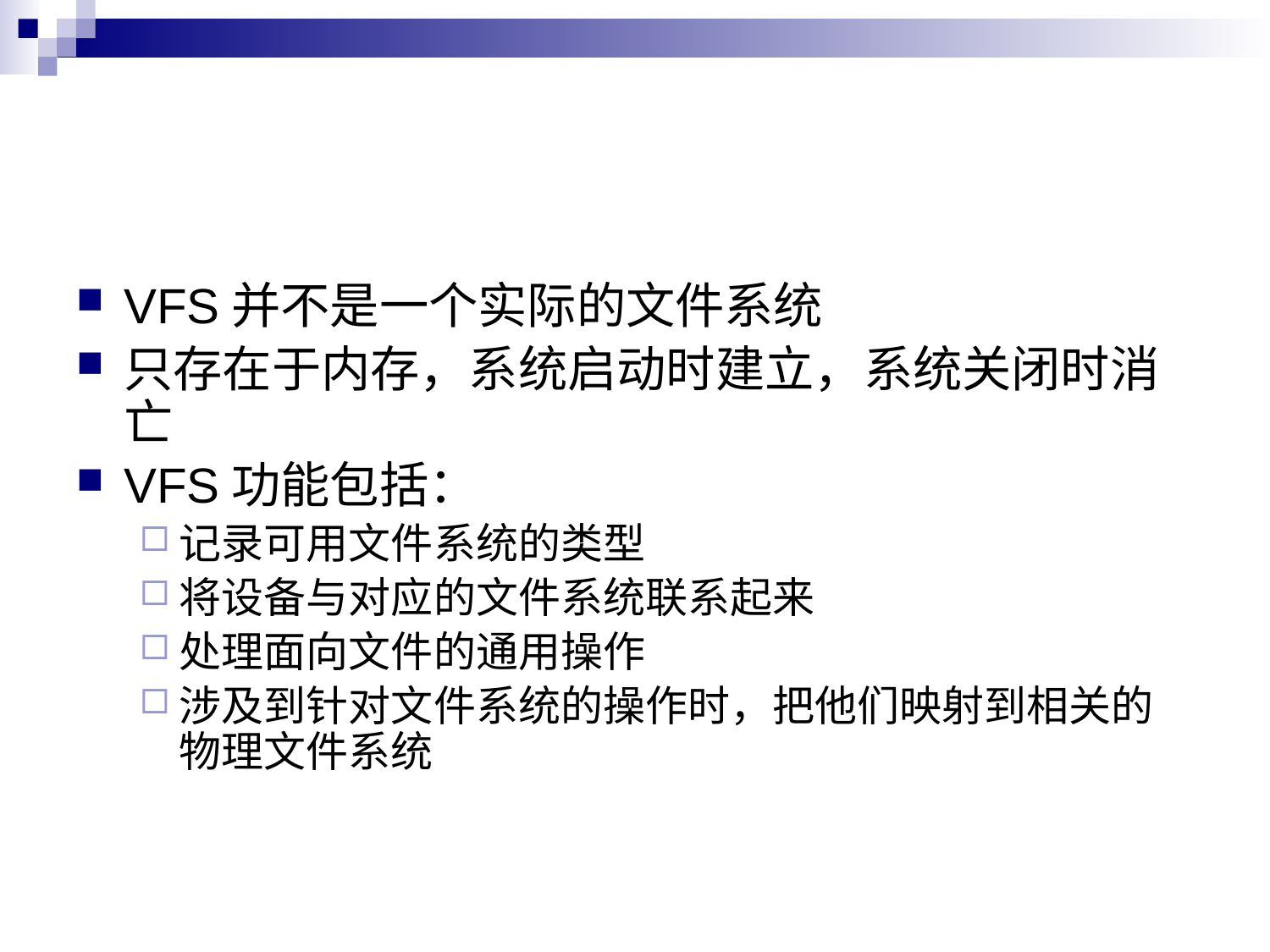

#
VFS并不是一个实际的文件系统
只存在于内存，系统启动时建立，系统关闭时消亡
VFS功能包括：
记录可用文件系统的类型
将设备与对应的文件系统联系起来
处理面向文件的通用操作
涉及到针对文件系统的操作时，把他们映射到相关的物理文件系统